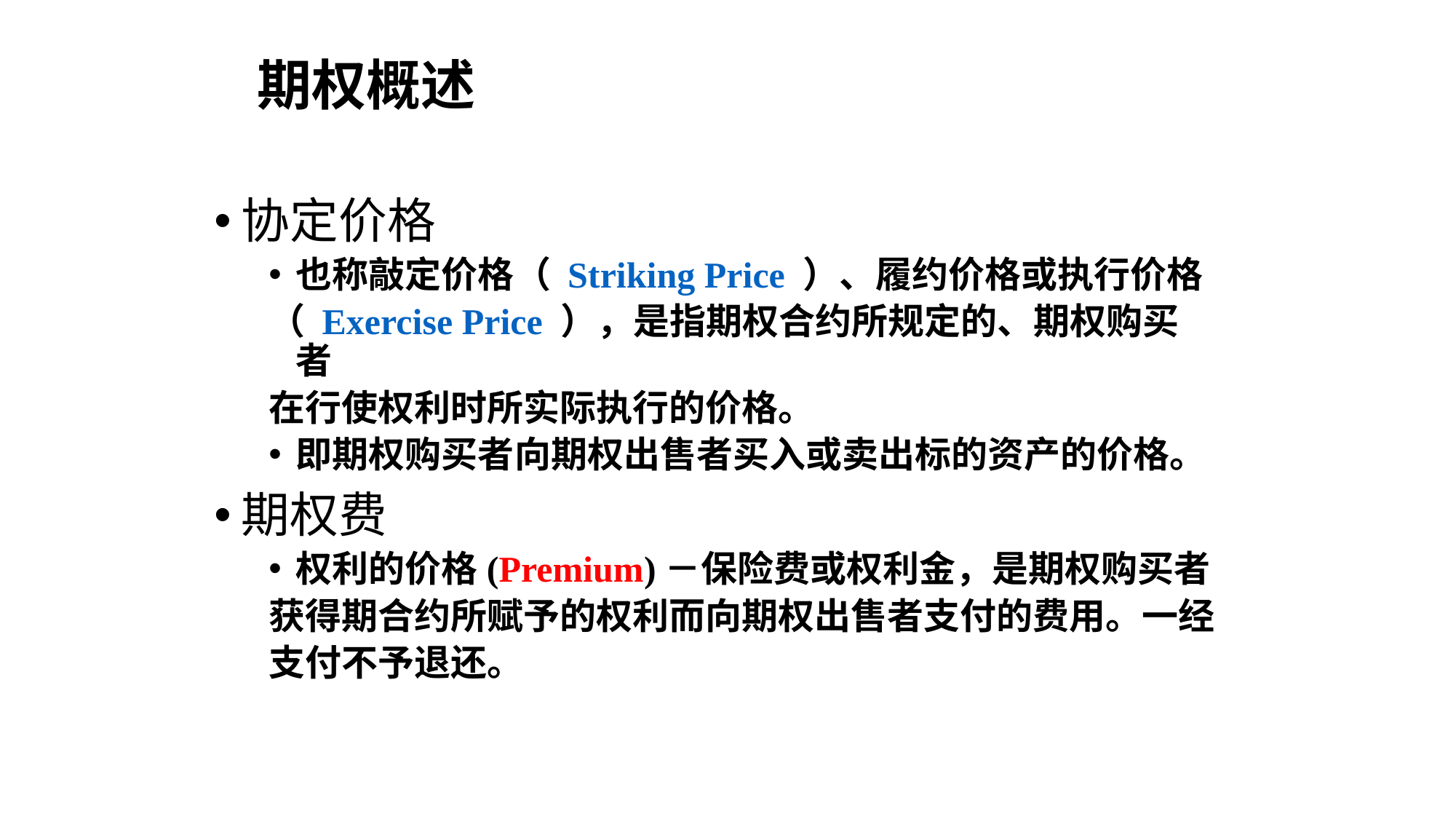

# 期权概述
协定价格
也称敲定价格（ Striking Price ）、履约价格或执行价格
（ Exercise Price ），是指期权合约所规定的、期权购买者
在行使权利时所实际执行的价格。
即期权购买者向期权出售者买入或卖出标的资产的价格。
期权费
权利的价格(Premium)－保险费或权利金，是期权购买者
获得期合约所赋予的权利而向期权出售者支付的费用。一经
支付不予退还。